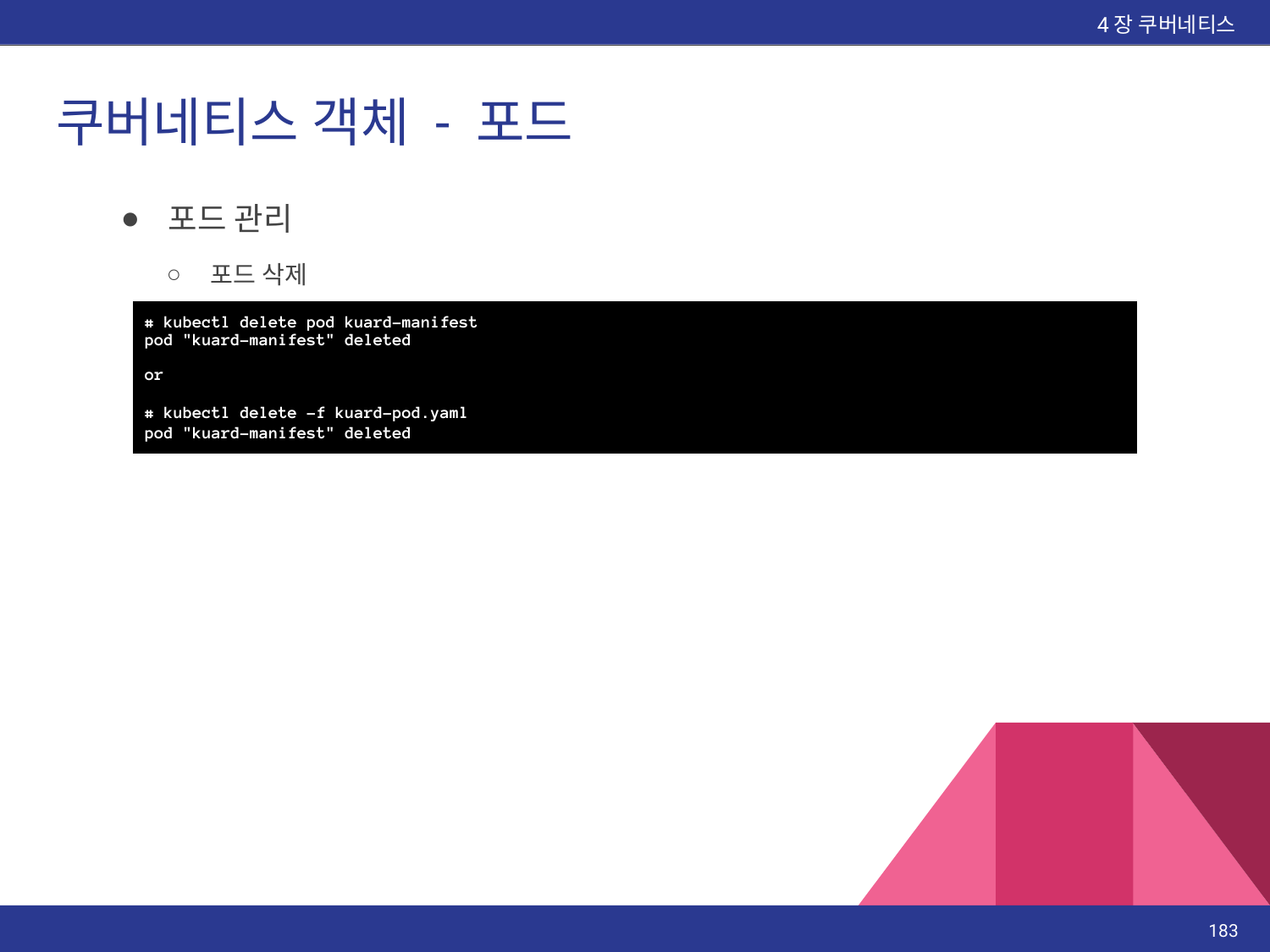

4장 쿠버네티스

# 쿠버네티스 객체 - 포드
포드 관리
포드 삭제
| # kubectl delete pod kuard-manifest pod "kuard-manifest" deleted or # kubectl delete -f kuard-pod.yaml pod "kuard-manifest" deleted |
| --- |
183